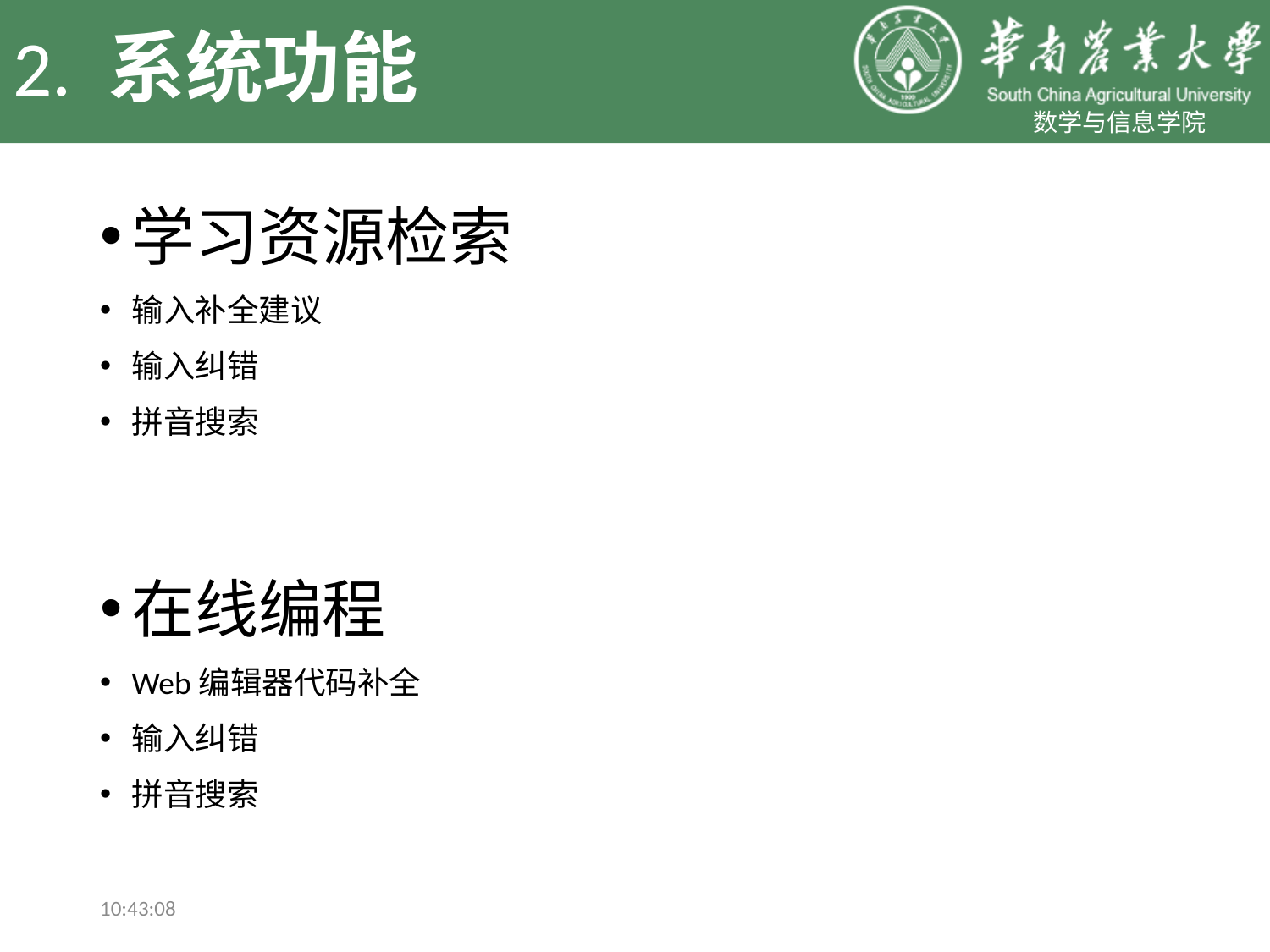

# 2. 系统功能
学习资源检索
输入补全建议
输入纠错
拼音搜索

在线编程
Web编辑器代码补全
输入纠错
拼音搜索

10:43:08